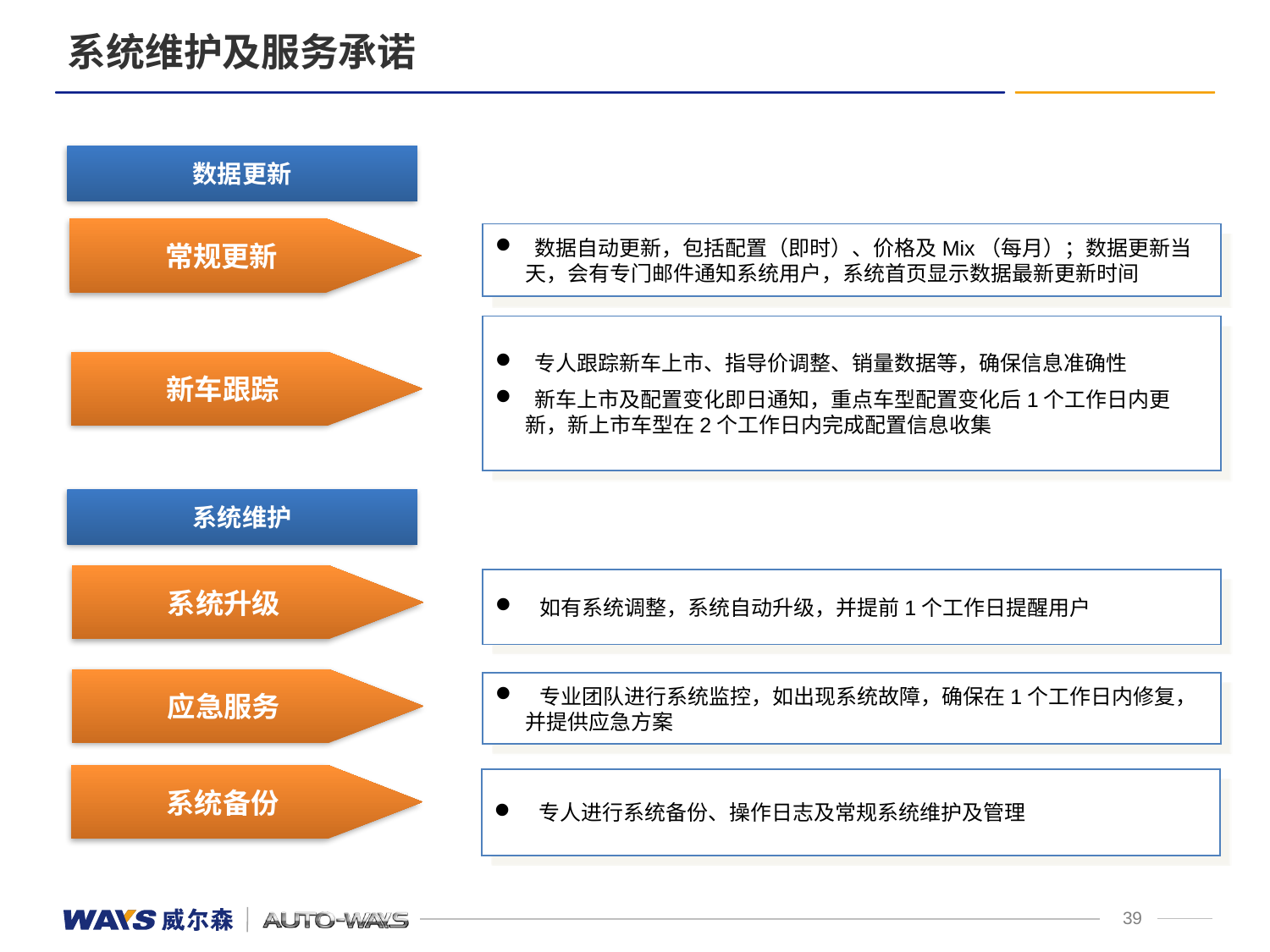

# 系统维护及服务承诺
数据更新
常规更新
 数据自动更新，包括配置（即时）、价格及Mix（每月）；数据更新当天，会有专门邮件通知系统用户，系统首页显示数据最新更新时间
 专人跟踪新车上市、指导价调整、销量数据等，确保信息准确性
 新车上市及配置变化即日通知，重点车型配置变化后1个工作日内更新，新上市车型在2个工作日内完成配置信息收集
新车跟踪
系统维护
系统升级
  如有系统调整，系统自动升级，并提前1个工作日提醒用户
应急服务
  专业团队进行系统监控，如出现系统故障，确保在1个工作日内修复，并提供应急方案
系统备份
  专人进行系统备份、操作日志及常规系统维护及管理